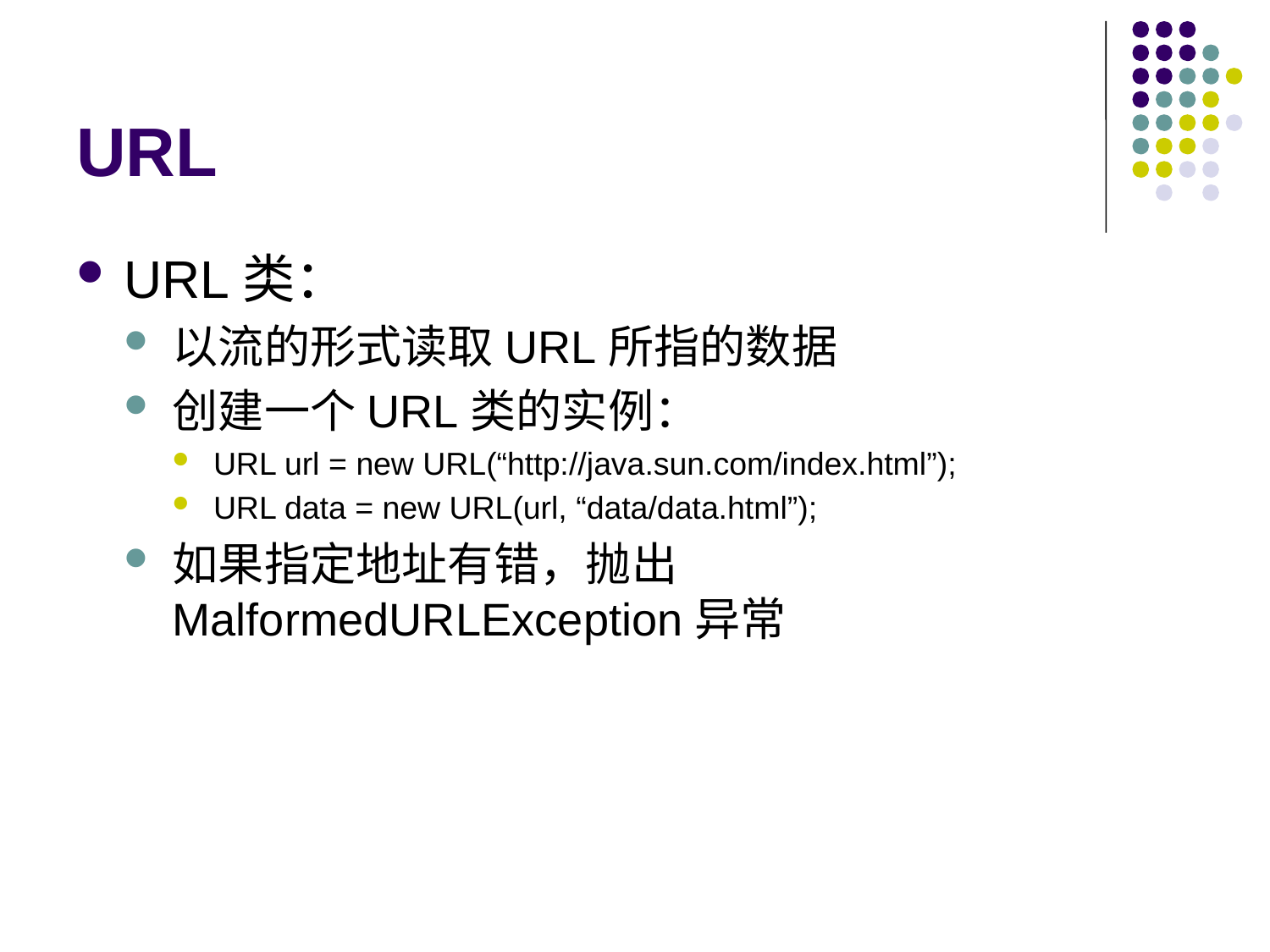

# URL
URL类：
以流的形式读取URL所指的数据
创建一个URL类的实例：
URL url = new URL(“http://java.sun.com/index.html”);
URL data = new URL(url, “data/data.html”);
如果指定地址有错，抛出MalformedURLException异常